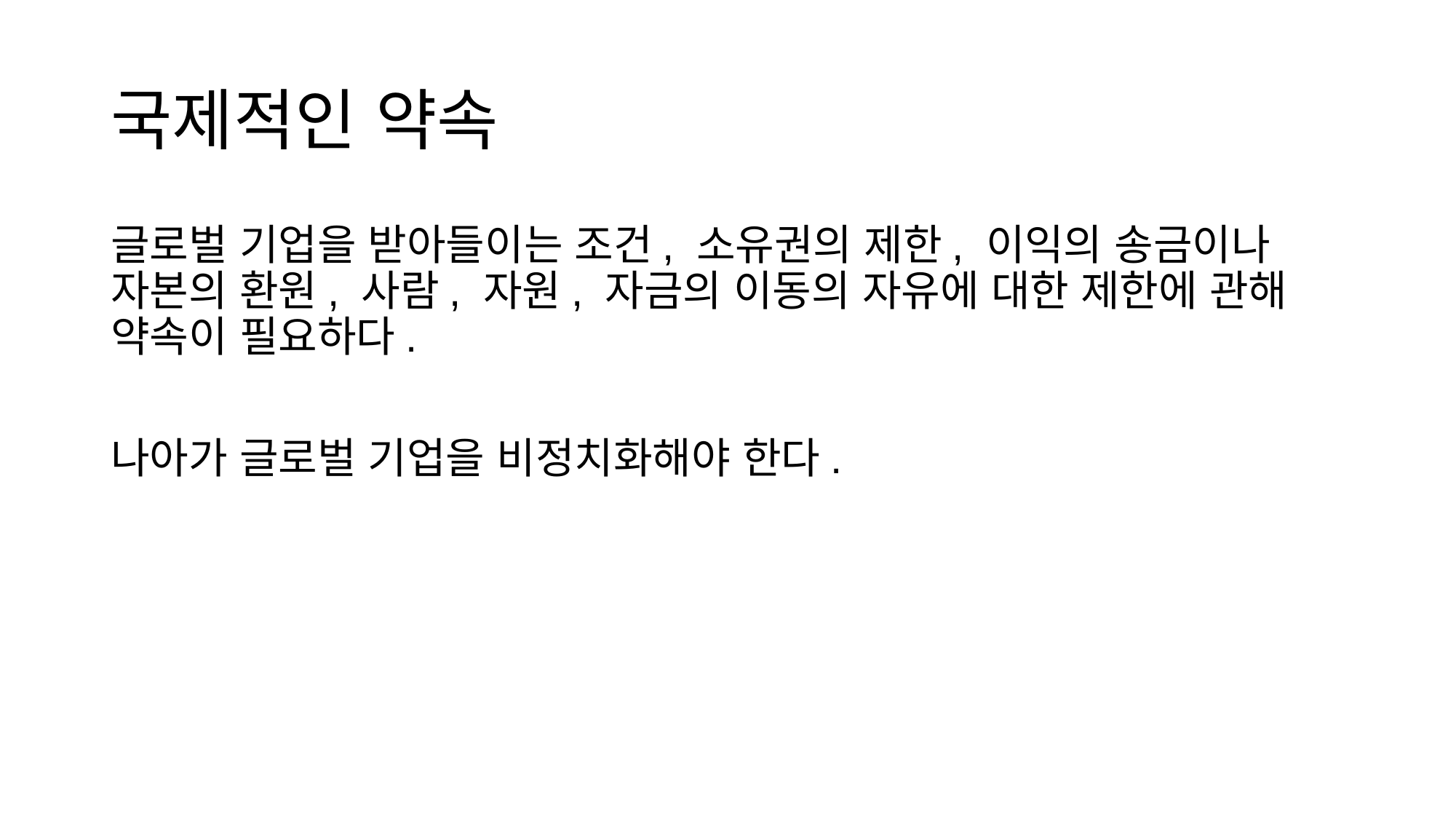

# 국제적인 약속
글로벌 기업을 받아들이는 조건, 소유권의 제한, 이익의 송금이나 자본의 환원, 사람, 자원, 자금의 이동의 자유에 대한 제한에 관해 약속이 필요하다.

나아가 글로벌 기업을 비정치화해야 한다.